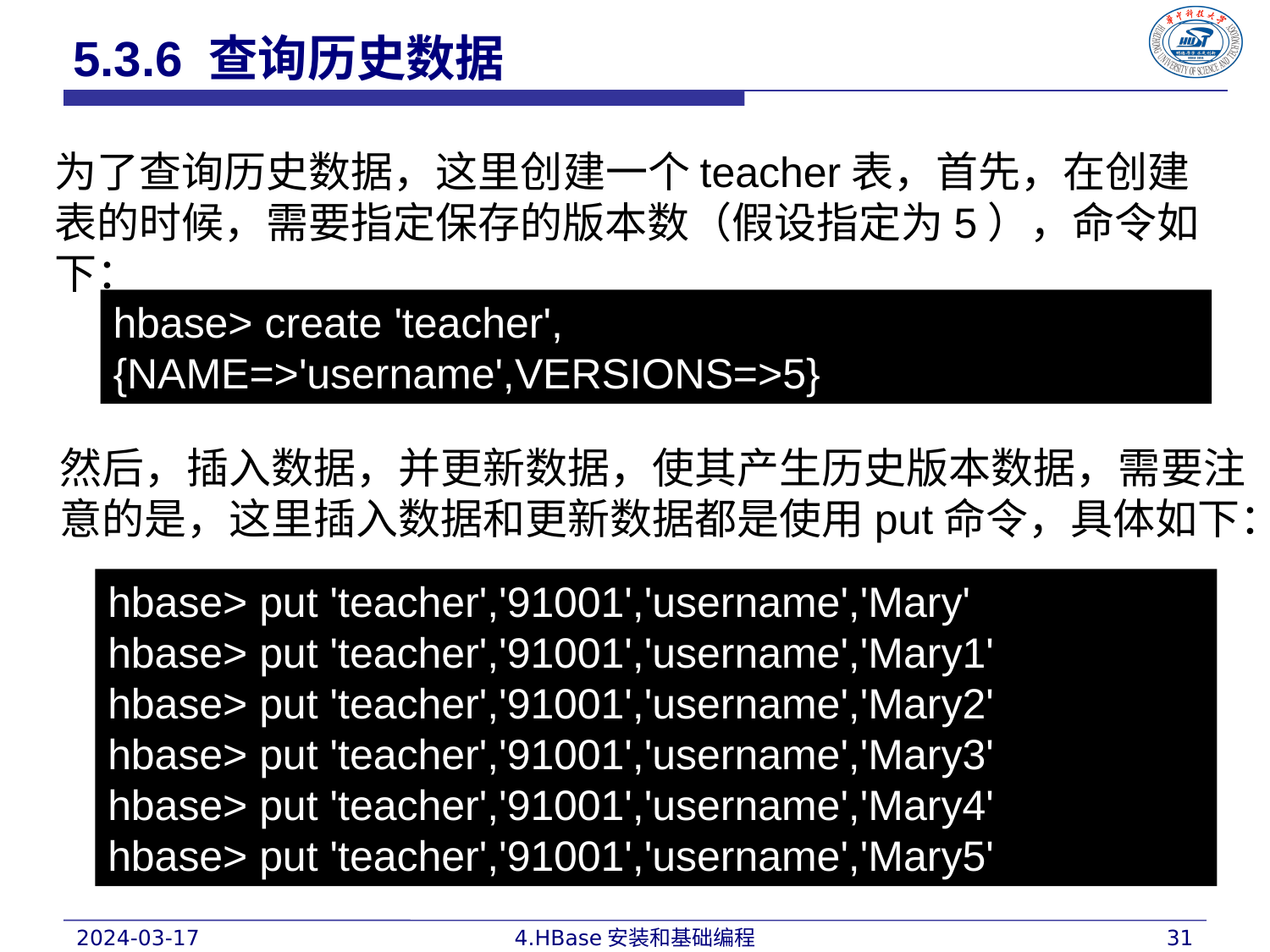

5.3.6 查询历史数据
为了查询历史数据，这里创建一个teacher表，首先，在创建表的时候，需要指定保存的版本数（假设指定为5），命令如下：
hbase> create 'teacher',{NAME=>'username',VERSIONS=>5}
然后，插入数据，并更新数据，使其产生历史版本数据，需要注意的是，这里插入数据和更新数据都是使用put命令，具体如下：
hbase> put 'teacher','91001','username','Mary'
hbase> put 'teacher','91001','username','Mary1'
hbase> put 'teacher','91001','username','Mary2'
hbase> put 'teacher','91001','username','Mary3'
hbase> put 'teacher','91001','username','Mary4'
hbase> put 'teacher','91001','username','Mary5'
2024-03-17
4.HBase安装和基础编程
31